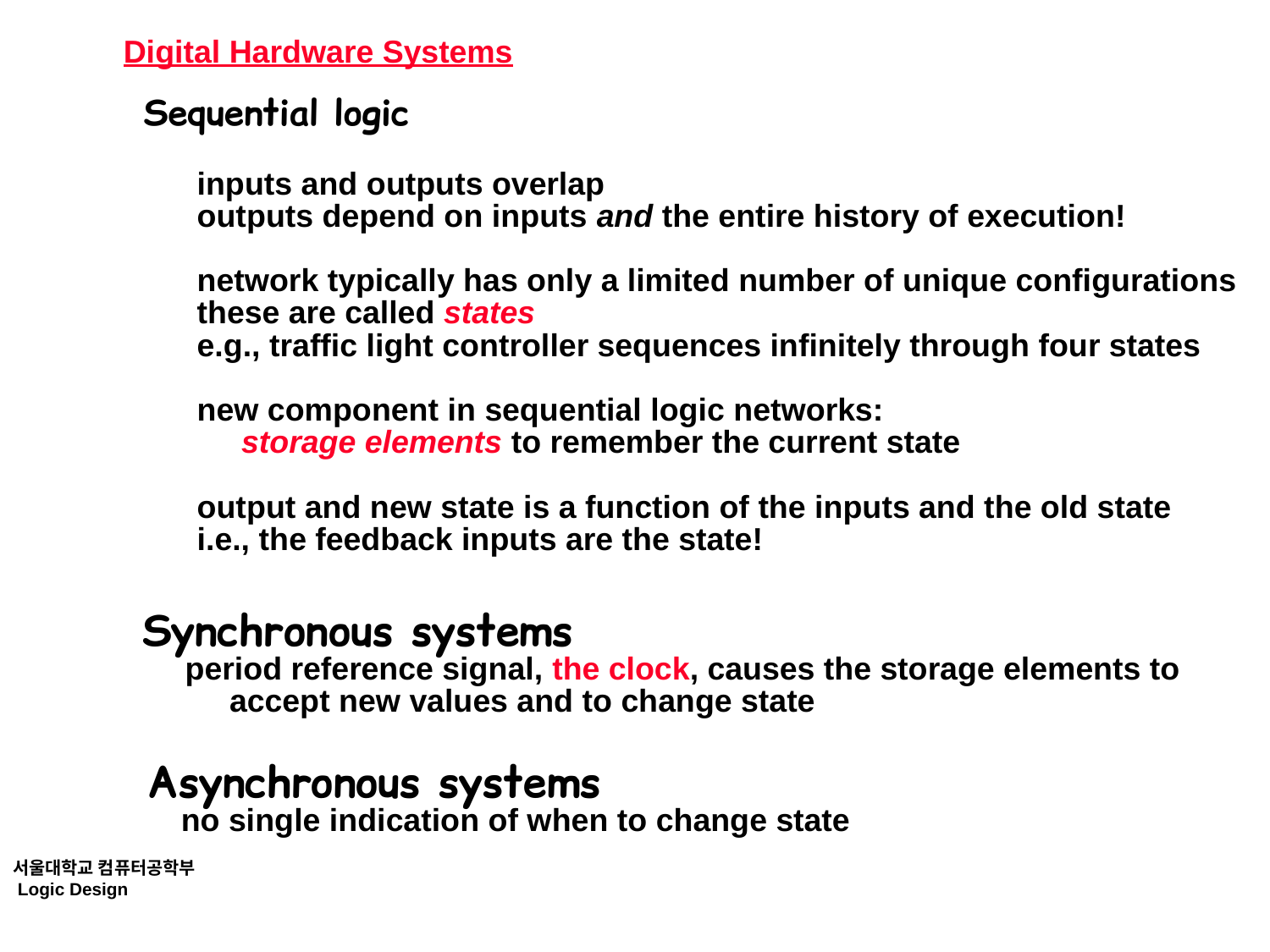

# Digital Hardware Systems
Sequential logic

      inputs and outputs overlap
      outputs depend on inputs and the entire history of execution!

      network typically has only a limited number of unique configurations
      these are called states
      e.g., traffic light controller sequences infinitely through four states

      new component in sequential logic networks:
           storage elements to remember the current state

      output and new state is a function of the inputs and the old state
      i.e., the feedback inputs are the state!
Synchronous systems
Asynchronous systems
period reference signal, the clock, causes the storage elements to
     accept new values and to change state
no single indication of when to change state
서울대학교 컴퓨터공학부
 Logic Design                                                                                                                                                                                                               Chap1.29